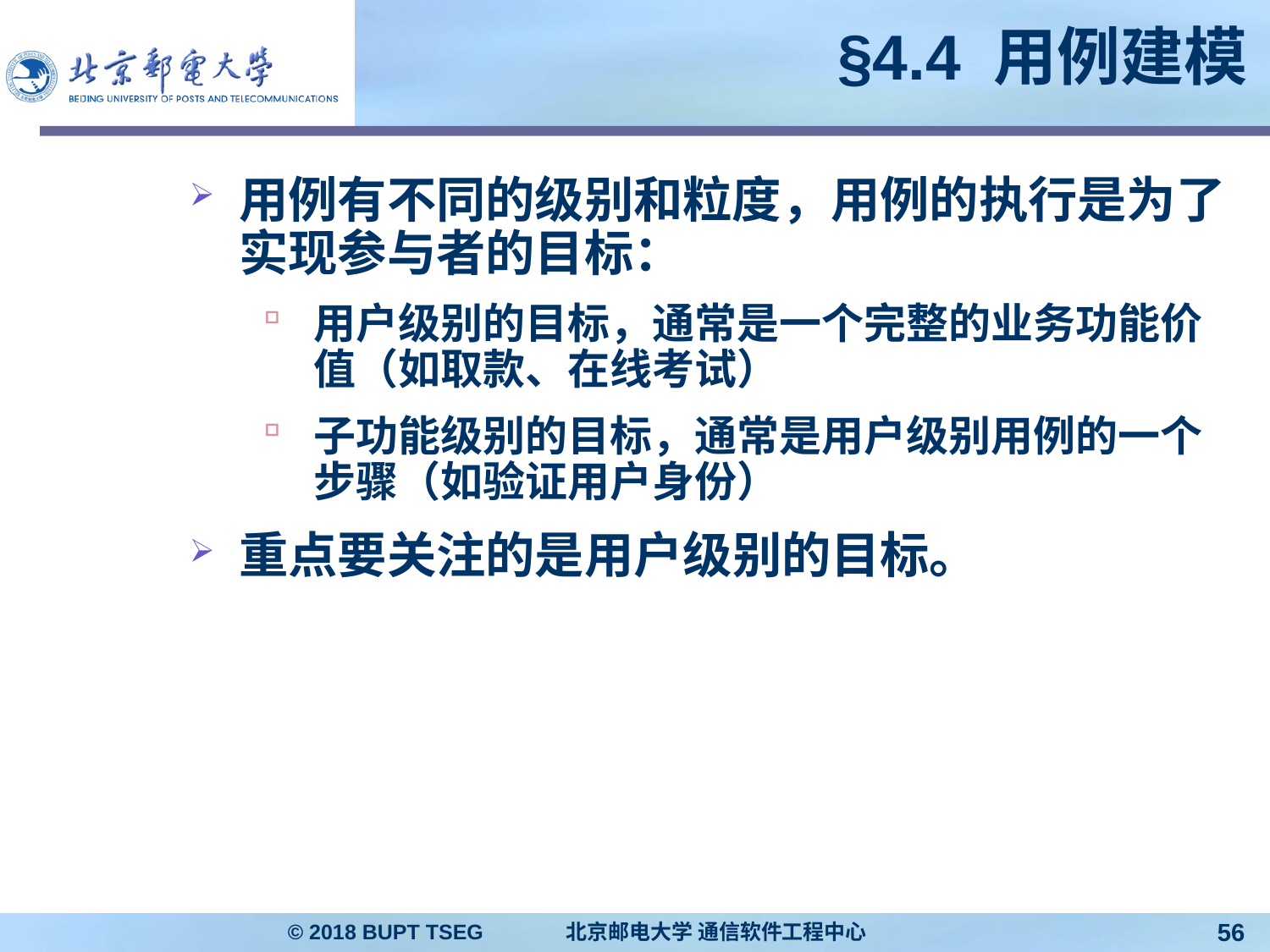

# §4.4 用例建模
用例有不同的级别和粒度，用例的执行是为了实现参与者的目标：
用户级别的目标，通常是一个完整的业务功能价值（如取款、在线考试）
子功能级别的目标，通常是用户级别用例的一个步骤（如验证用户身份）
重点要关注的是用户级别的目标。
© 2018 BUPT TSEG             北京邮电大学 通信软件工程中心